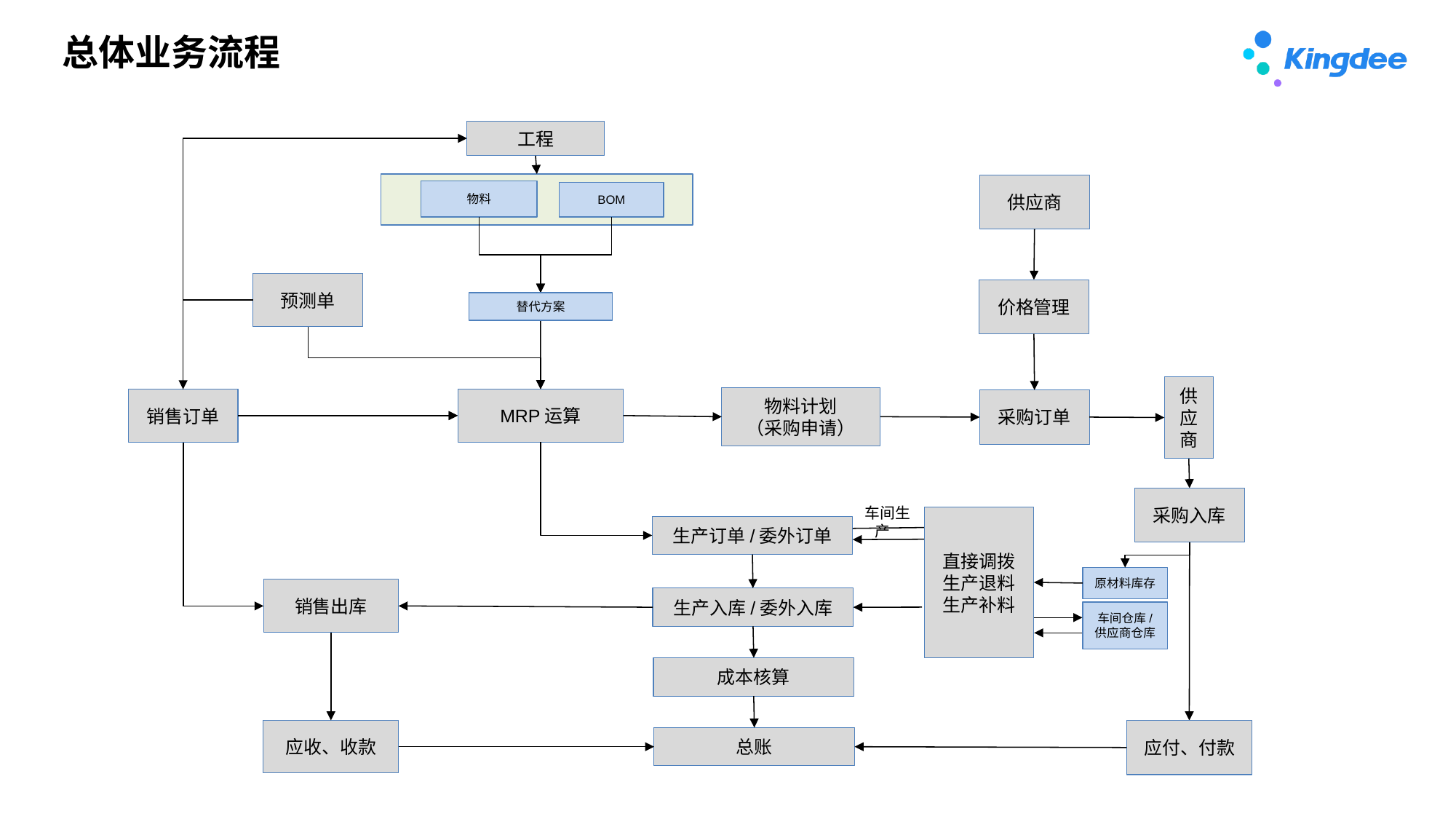

# 总体业务流程
工程

物料
BOM
替代方案
供应商
物料计划
（采购申请）
MRP运算
销售订单
采购订单
  车间生产
直接调拨
生产退料
生产补料
生产订单/委外订单
原材料库存
销售出库
生产入库/委外入库
车间仓库/
供应商仓库
成本核算
应收、收款
总账
供应商
预测单
价格管理
采购入库
应付、付款